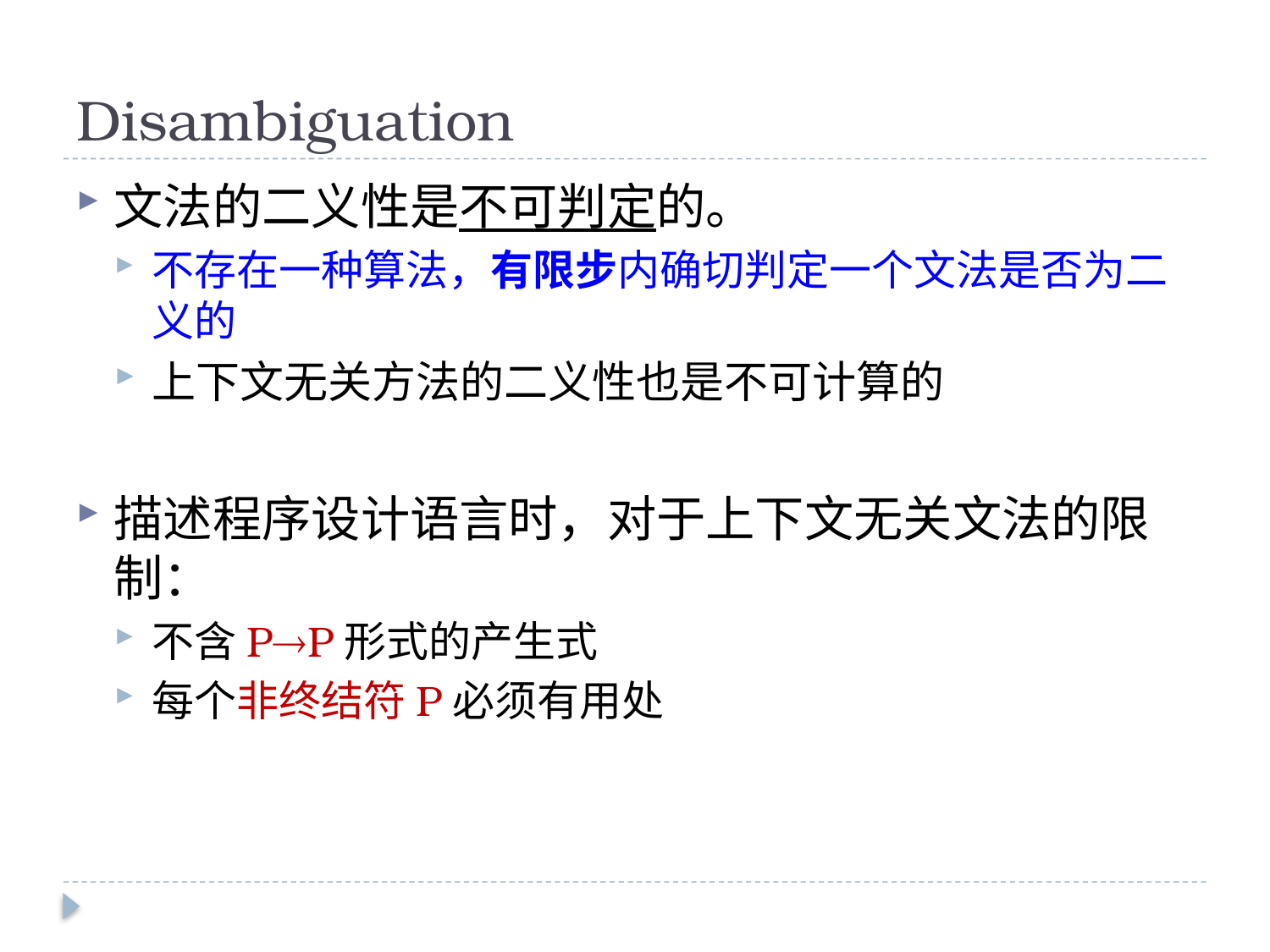

# Disambiguation
文法的二义性是不可判定的。
不存在一种算法，有限步内确切判定一个文法是否为二义的
上下文无关方法的二义性也是不可计算的

描述程序设计语言时，对于上下文无关文法的限制：
不含P→P形式的产生式
每个非终结符P必须有用处

58